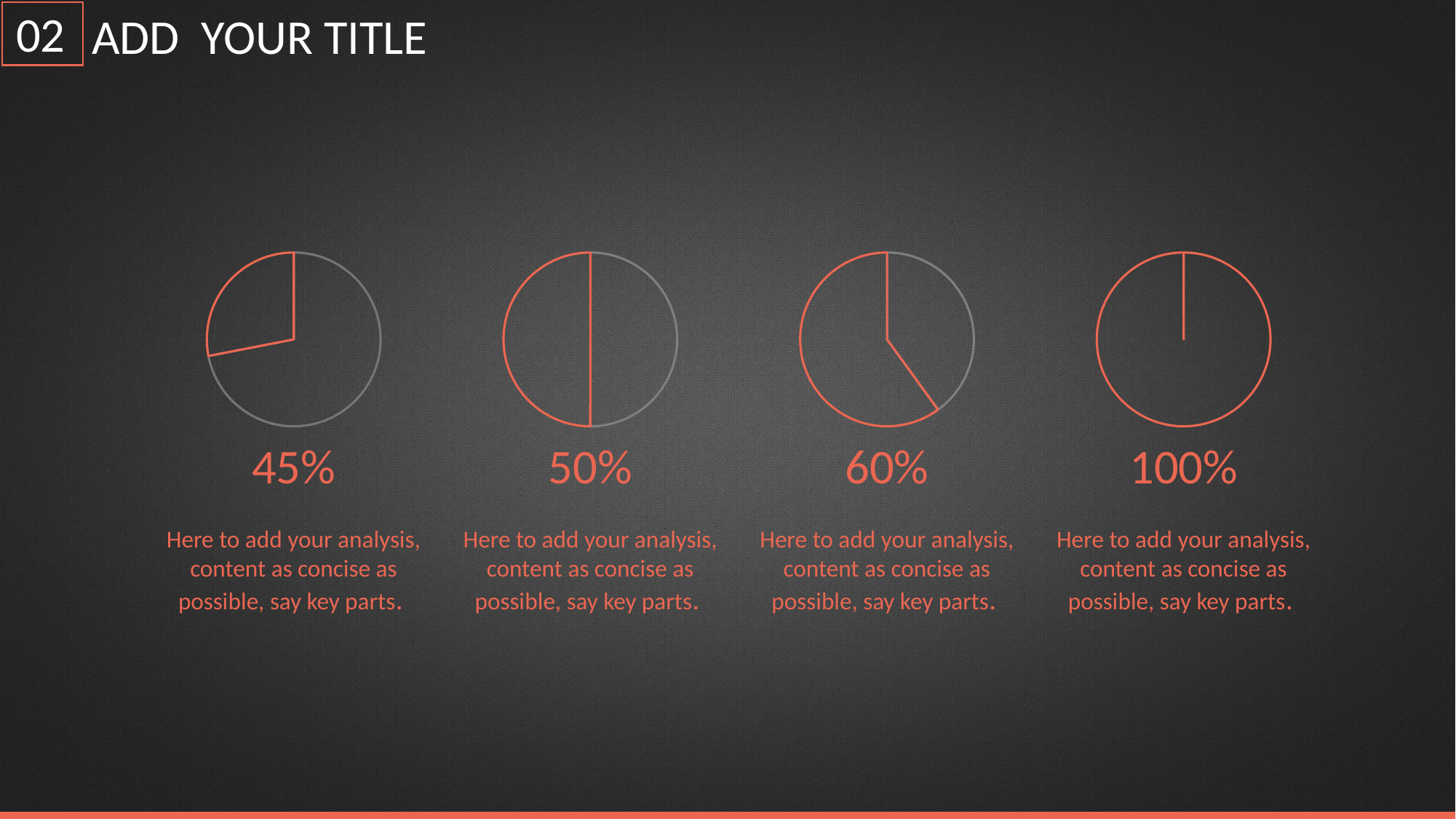

02
ADD  YOUR TITLE

### Chart

| Category | 销售额 |
|---|---|
| 第一季度 | 8.200000000000001 |
| 第二季度 | 3.2 |

### Chart

| Category | 销售额 |
|---|---|
| 第一季度 | 5.0 |
| 第二季度 | 5.0 |

### Chart

| Category | 销售额 |
|---|---|
| 第一季度 | 4.0 |
| 第二季度 | 6.0 |

### Chart

| Category | 销售额 |
|---|---|
| 第一季度 | 0.0 |
| 第二季度 | 10.0 |
100%
60%
50%
45%
Here to add your analysis, content as concise as possible, say key parts.
Here to add your analysis, content as concise as possible, say key parts.
Here to add your analysis, content as concise as possible, say key parts.
Here to add your analysis, content as concise as possible, say key parts.